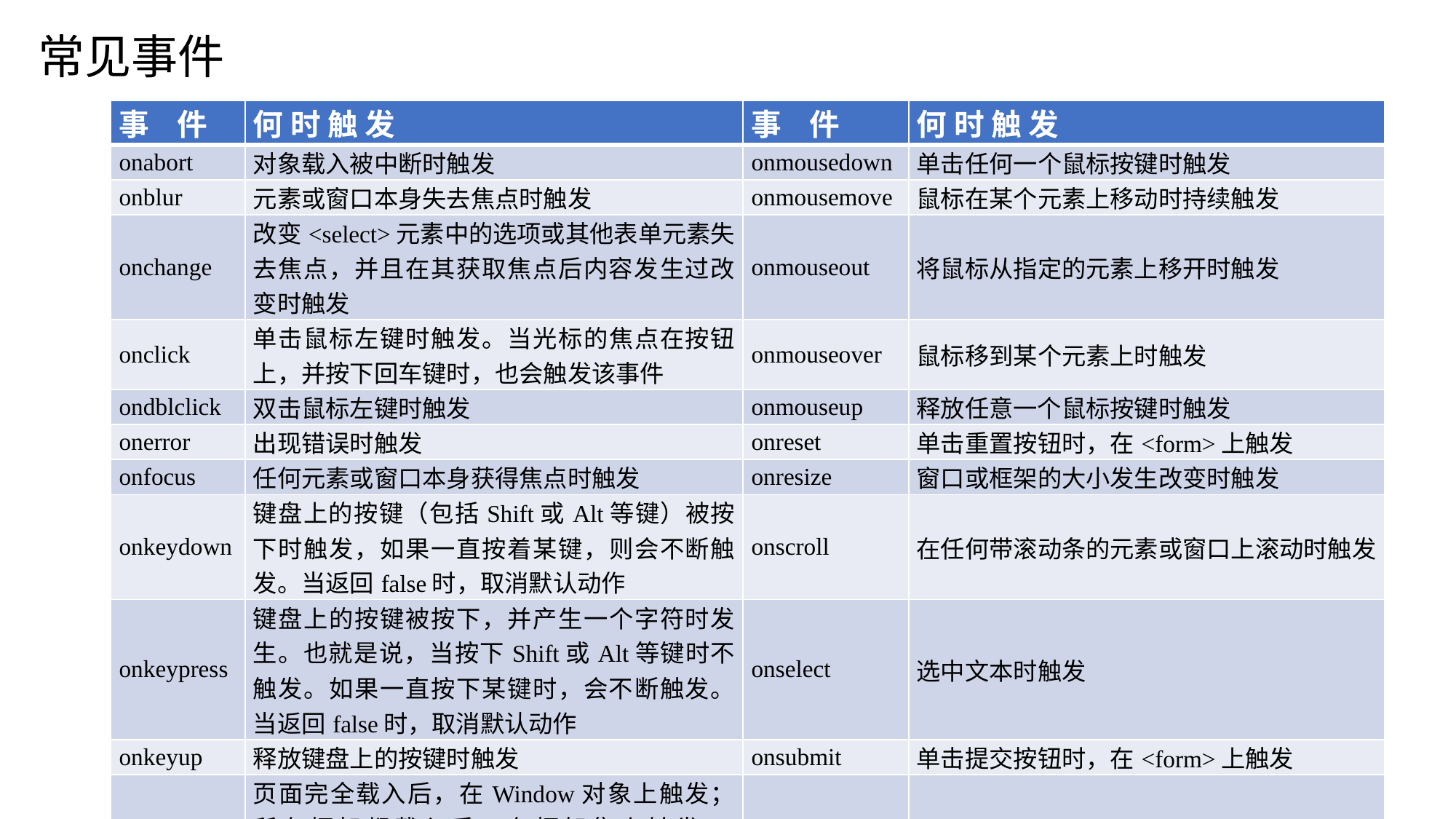

# 常见事件
| 事 件 | 何 时 触 发 | 事 件 | 何 时 触 发 |
| --- | --- | --- | --- |
| onabort | 对象载入被中断时触发 | onmousedown | 单击任何一个鼠标按键时触发 |
| onblur | 元素或窗口本身失去焦点时触发 | onmousemove | 鼠标在某个元素上移动时持续触发 |
| onchange | 改变<select>元素中的选项或其他表单元素失去焦点，并且在其获取焦点后内容发生过改变时触发 | onmouseout | 将鼠标从指定的元素上移开时触发 |
| onclick | 单击鼠标左键时触发。当光标的焦点在按钮上，并按下回车键时，也会触发该事件 | onmouseover | 鼠标移到某个元素上时触发 |
| ondblclick | 双击鼠标左键时触发 | onmouseup | 释放任意一个鼠标按键时触发 |
| onerror | 出现错误时触发 | onreset | 单击重置按钮时，在<form>上触发 |
| onfocus | 任何元素或窗口本身获得焦点时触发 | onresize | 窗口或框架的大小发生改变时触发 |
| onkeydown | 键盘上的按键（包括Shift或Alt等键）被按下时触发，如果一直按着某键，则会不断触发。当返回false时，取消默认动作 | onscroll | 在任何带滚动条的元素或窗口上滚动时触发 |
| onkeypress | 键盘上的按键被按下，并产生一个字符时发生。也就是说，当按下Shift或Alt等键时不触发。如果一直按下某键时，会不断触发。当返回false时，取消默认动作 | onselect | 选中文本时触发 |
| onkeyup | 释放键盘上的按键时触发 | onsubmit | 单击提交按钮时，在<form>上触发 |
| onload | 页面完全载入后，在Window对象上触发；所有框架都载入后，在框架集上触发；<img>标记指定的图像完全载入后，在其上触发；或<object>标记指定的对象完全载入后，在其上触发 | onunload | 页面完全卸载后，在Window对象上触发；或者所有框架都卸载后，在框架集上触发 |